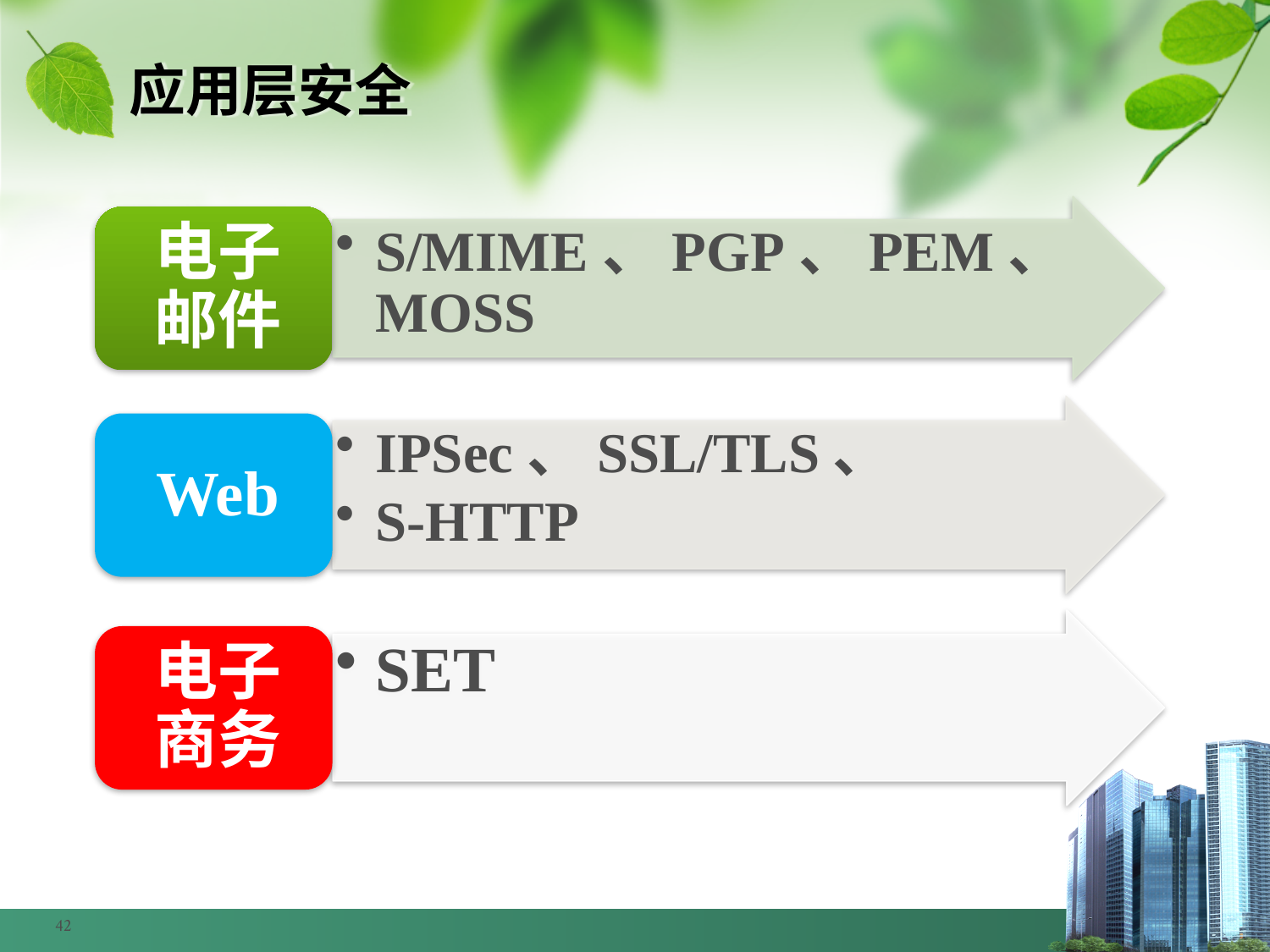

# 应用层安全
S/MIME、PGP、PEM、MOSS
电子邮件
IPSec、SSL/TLS、
S-HTTP
Web
SET
电子商务
42